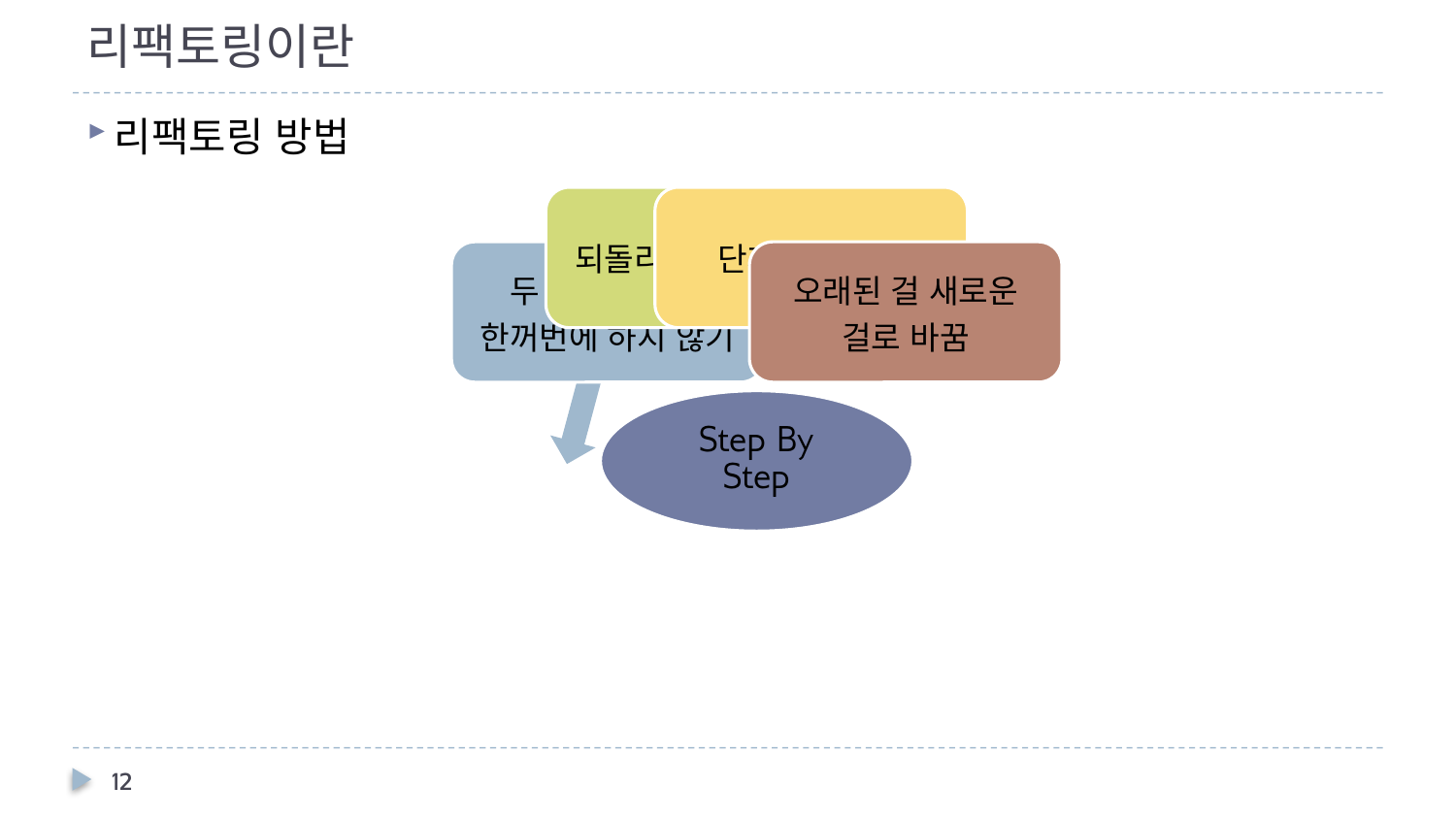

# 리팩토링이란
리팩토링 방법
Step By Step
12